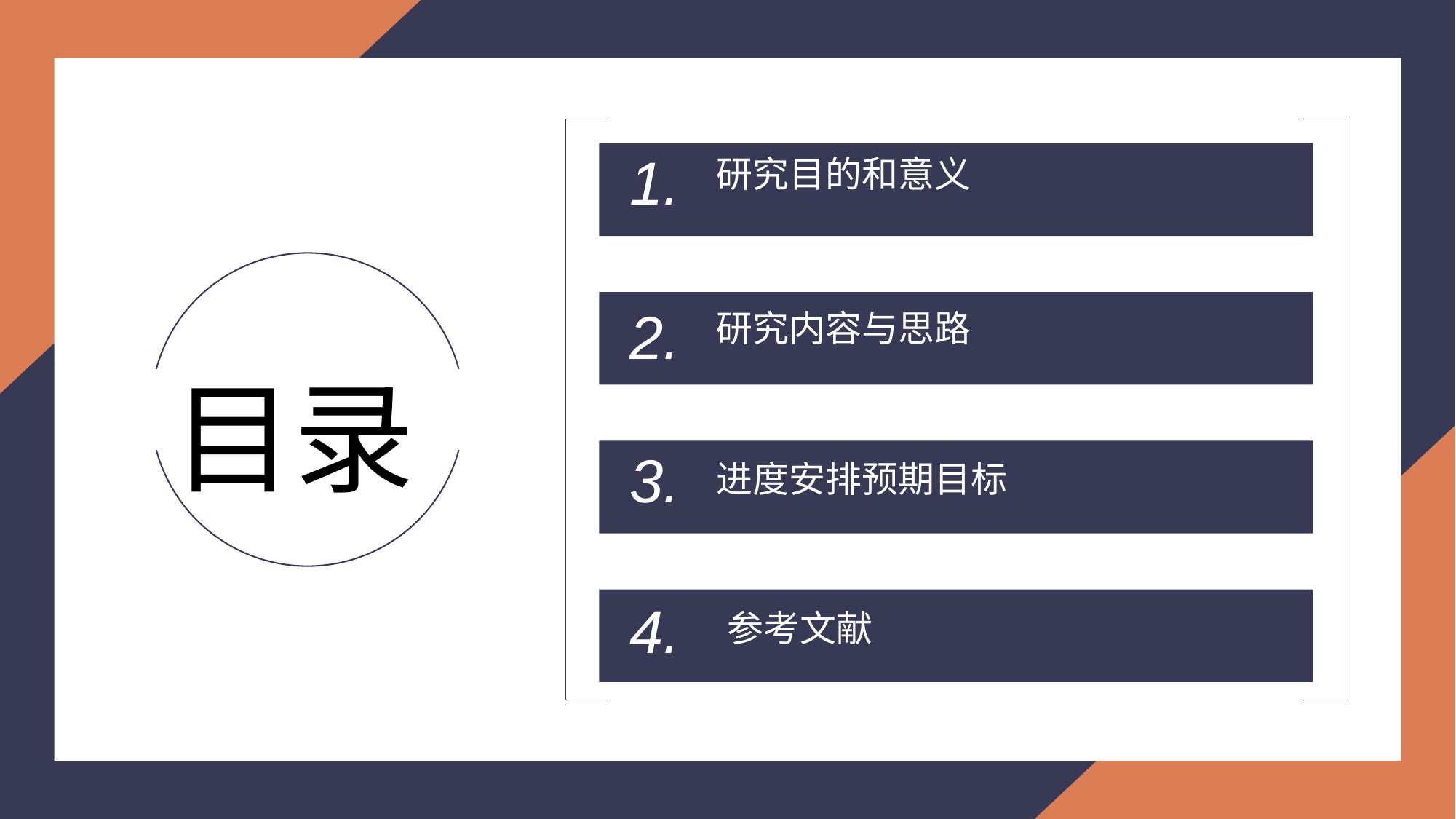

1.

研究目的和意义

2.
研究内容与思路
目录

3.

进度安排预期目标
4.

参考文献